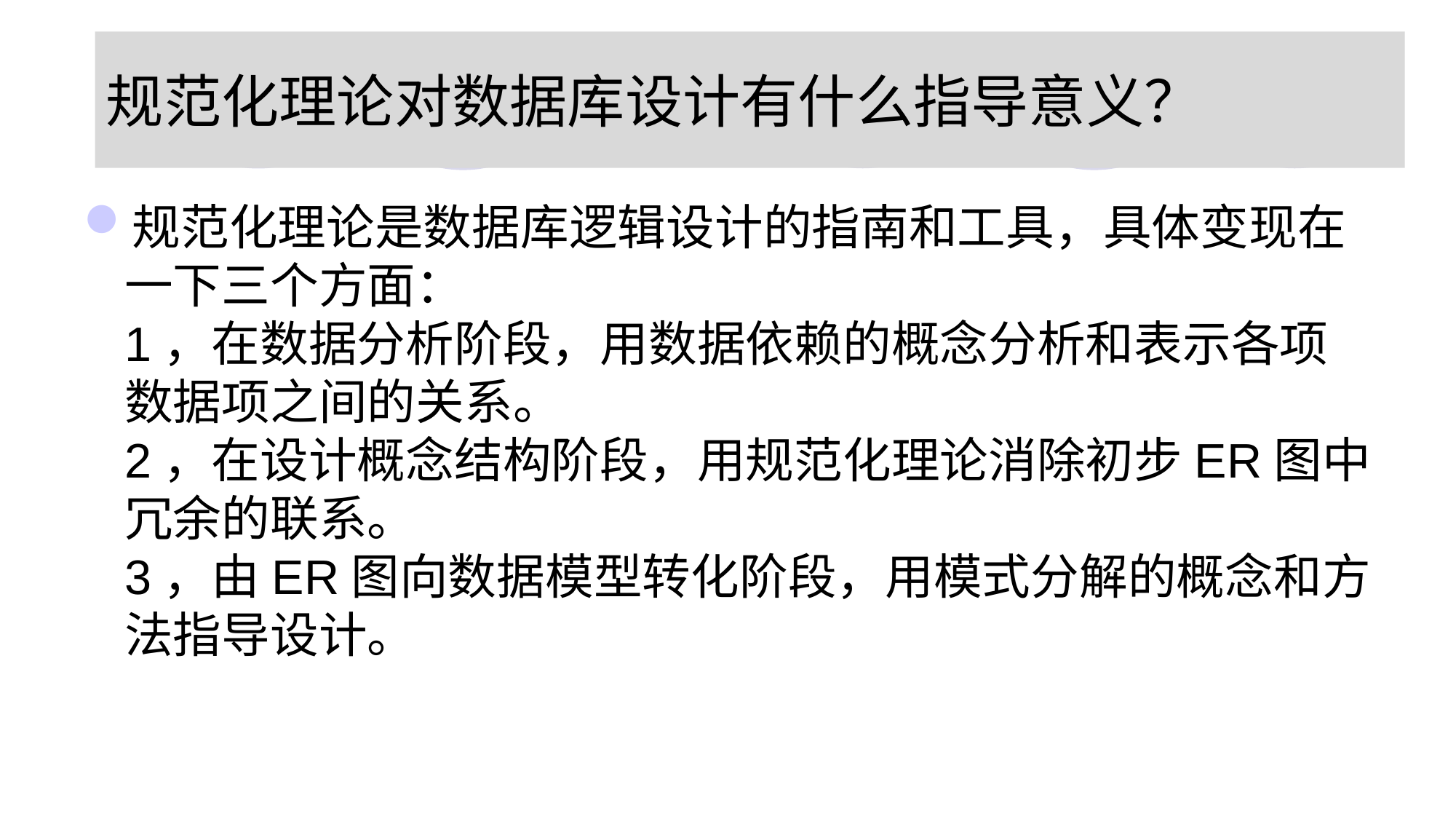

# 规范化理论对数据库设计有什么指导意义？
规范化理论是数据库逻辑设计的指南和工具，具体变现在一下三个方面：
1，在数据分析阶段，用数据依赖的概念分析和表示各项数据项之间的关系。
2，在设计概念结构阶段，用规范化理论消除初步ER图中冗余的联系。
3，由ER图向数据模型转化阶段，用模式分解的概念和方法指导设计。